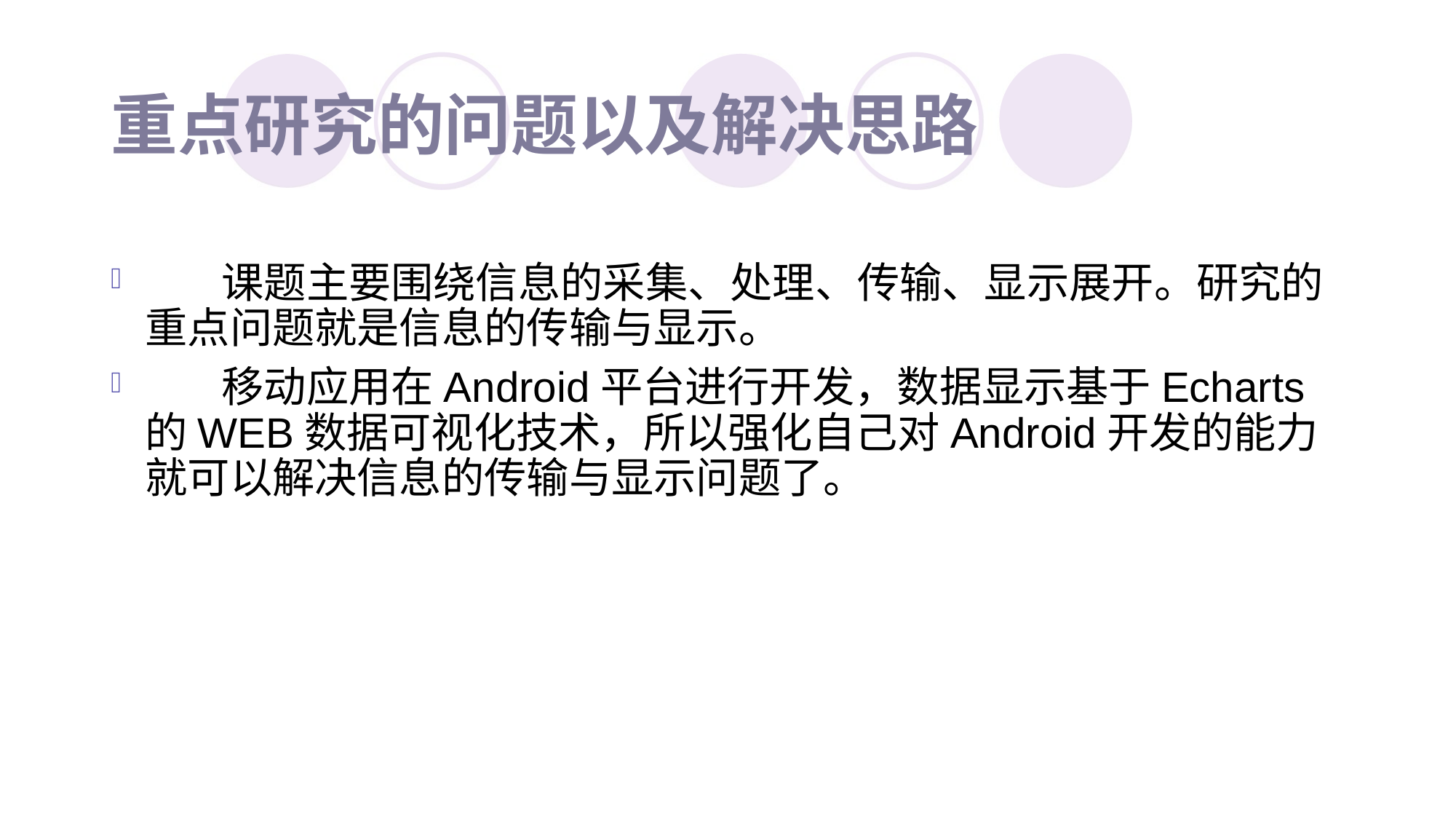

# 重点研究的问题以及解决思路
       课题主要围绕信息的采集、处理、传输、显示展开。研究的重点问题就是信息的传输与显示。
       移动应用在Android平台进行开发，数据显示基于Echarts的WEB数据可视化技术，所以强化自己对Android开发的能力就可以解决信息的传输与显示问题了。